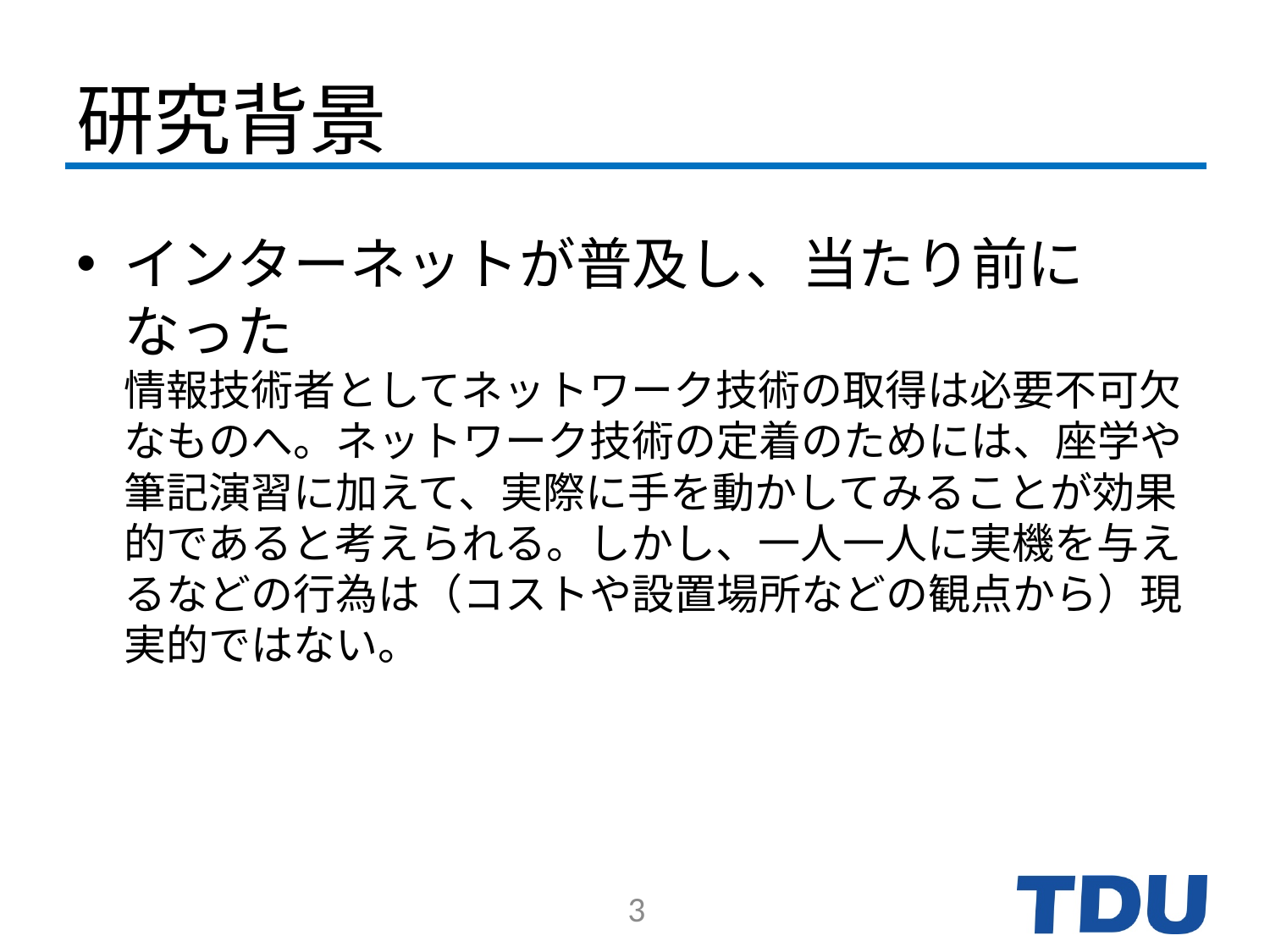

# 研究背景
インターネットが普及し、当たり前になった
情報技術者としてネットワーク技術の取得は必要不可欠なものへ。ネットワーク技術の定着のためには、座学や筆記演習に加えて、実際に手を動かしてみることが効果的であると考えられる。しかし、一人一人に実機を与えるなどの行為は（コストや設置場所などの観点から）現実的ではない。

3